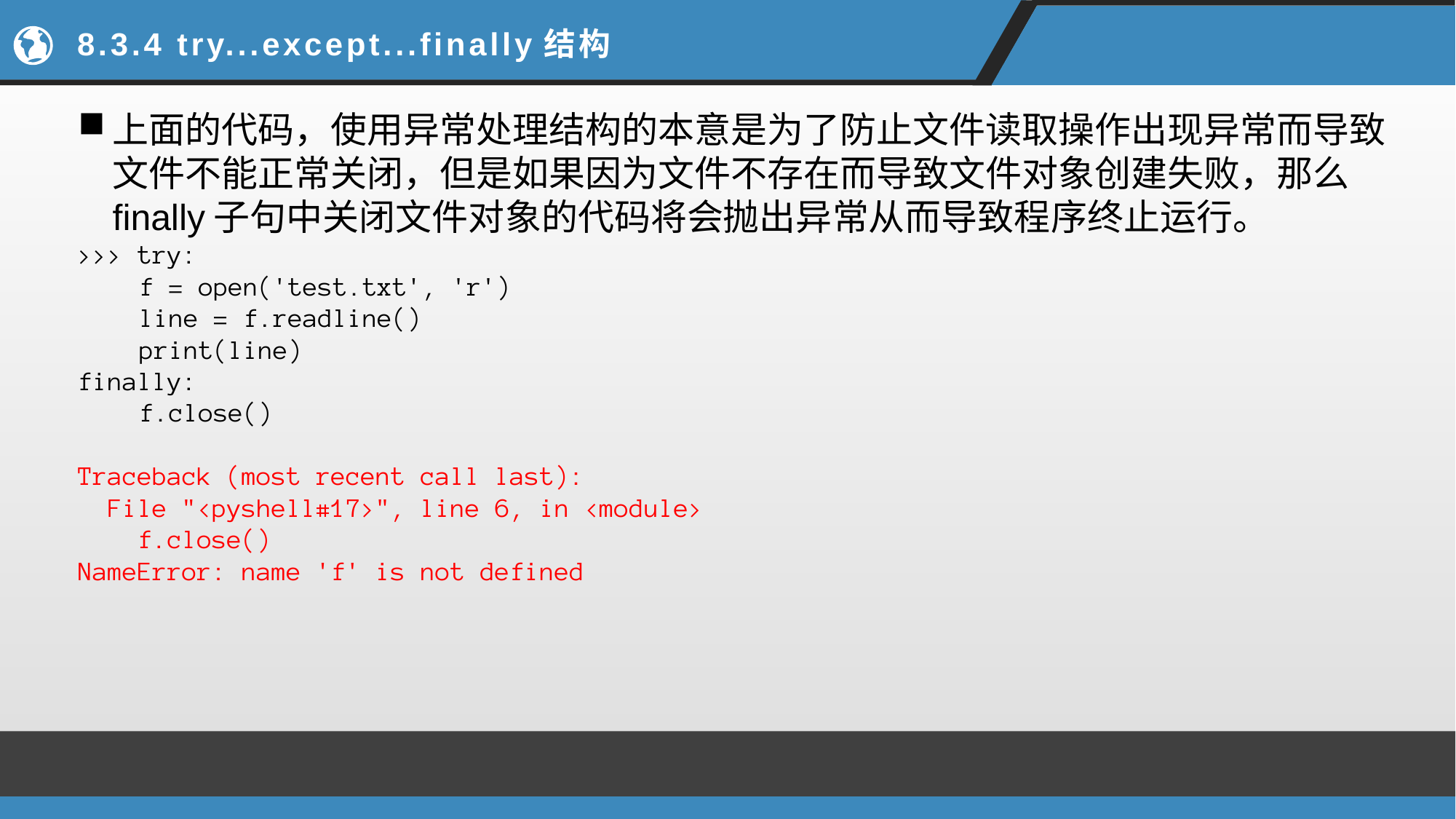

# 8.3.4 try...except...finally结构

上面的代码，使用异常处理结构的本意是为了防止文件读取操作出现异常而导致文件不能正常关闭，但是如果因为文件不存在而导致文件对象创建失败，那么finally子句中关闭文件对象的代码将会抛出异常从而导致程序终止运行。
>>> try:
        f = open('test.txt', 'r')
        line = f.readline()
        print(line)
finally:
        f.close()

Traceback (most recent call last):
  File "<pyshell#17>", line 6, in <module>
    f.close()
NameError: name 'f' is not defined